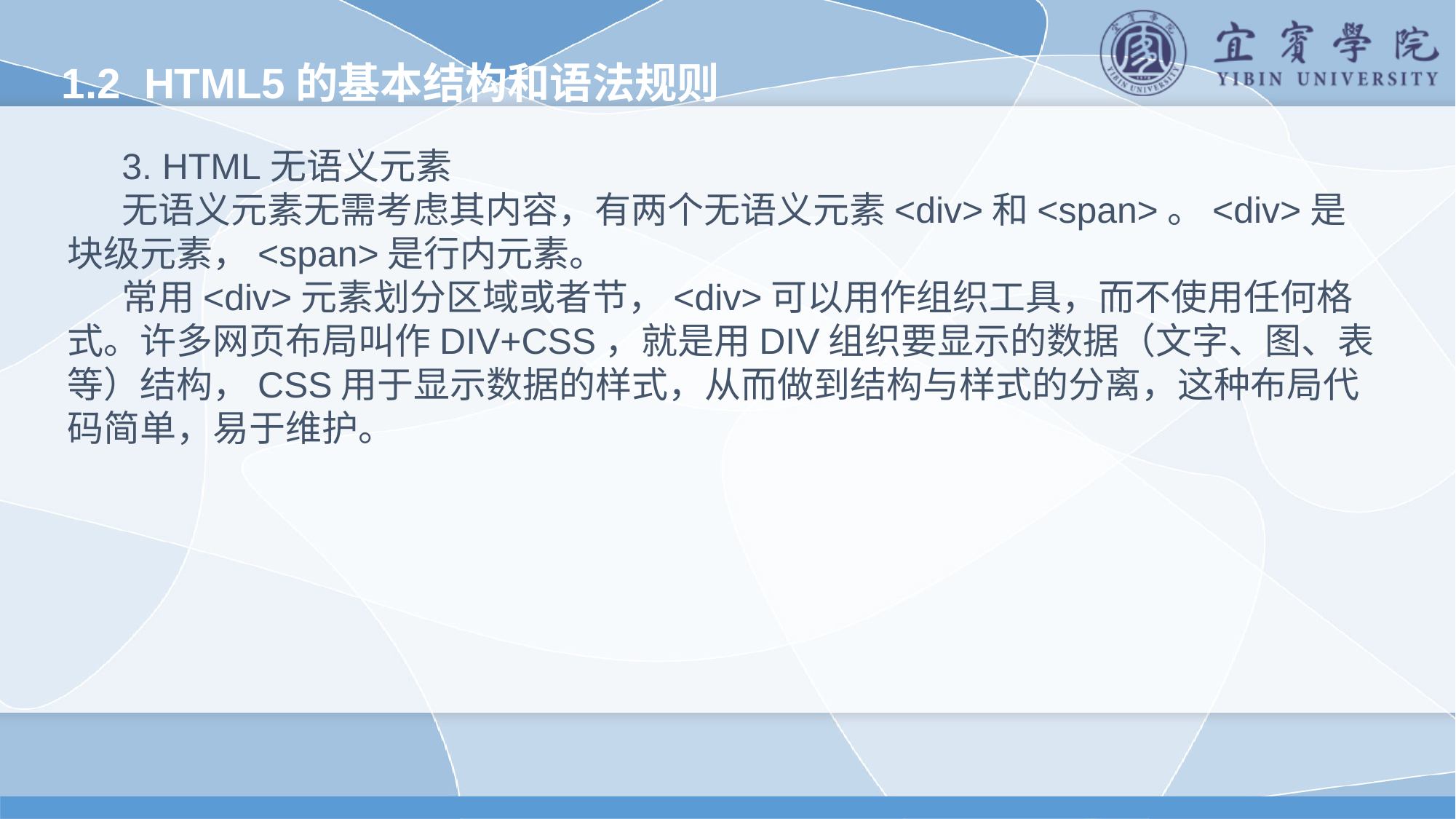

1.2  HTML5的基本结构和语法规则
3. HTML无语义元素
无语义元素无需考虑其内容，有两个无语义元素<div>和<span>。<div>是块级元素，<span>是行内元素。
常用<div>元素划分区域或者节，<div>可以用作组织工具，而不使用任何格式。许多网页布局叫作DIV+CSS，就是用DIV组织要显示的数据（文字、图、表等）结构，CSS用于显示数据的样式，从而做到结构与样式的分离，这种布局代码简单，易于维护。